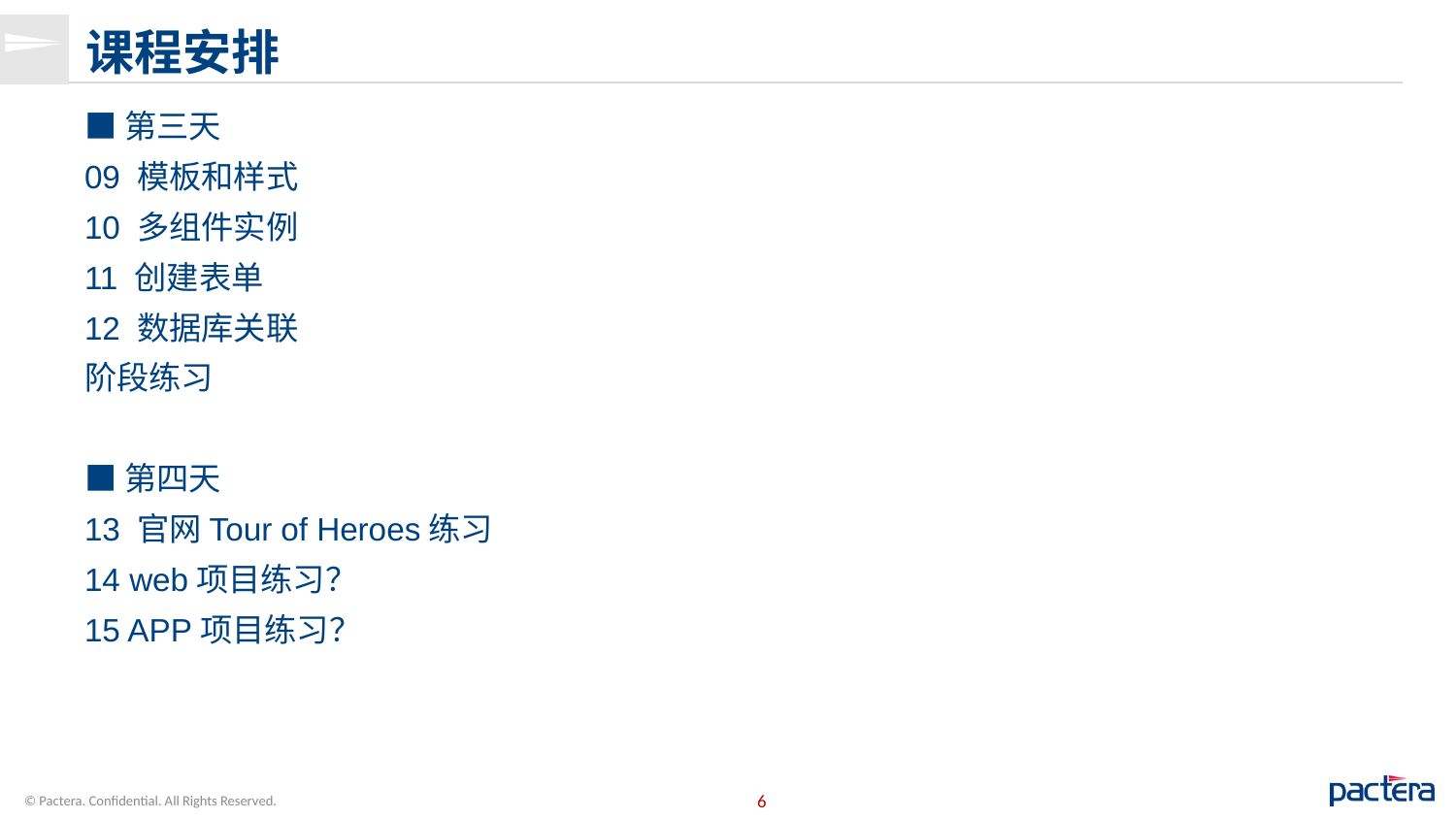

# 课程安排
■第三天
09 模板和样式
10 多组件实例
11 创建表单
12 数据库关联
阶段练习

■第四天
13 官网Tour of Heroes练习
14 web项目练习？
15 APP项目练习？
© Pactera. Confidential. All Rights Reserved.
6